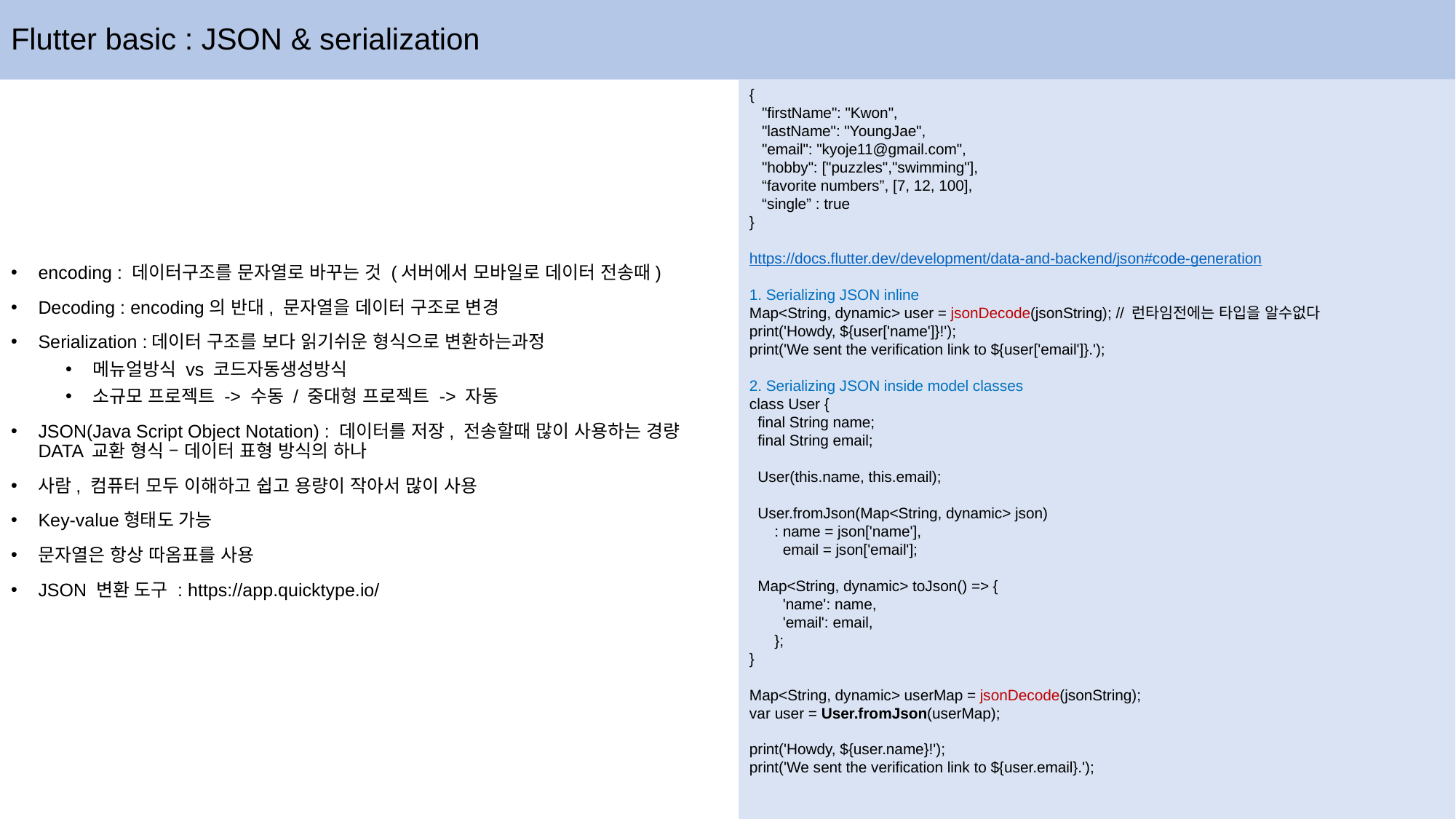

# Flutter basic : JSON & serialization
encoding : 데이터구조를 문자열로 바꾸는 것 (서버에서 모바일로 데이터 전송때)
Decoding : encoding의 반대, 문자열을 데이터 구조로 변경
Serialization :데이터 구조를 보다 읽기쉬운 형식으로 변환하는과정
메뉴얼방식 vs 코드자동생성방식
소규모 프로젝트 -> 수동 / 중대형 프로젝트 -> 자동
JSON(Java Script Object Notation) : 데이터를 저장, 전송할때 많이 사용하는 경량DATA 교환 형식 – 데이터 표형 방식의 하나
사람, 컴퓨터 모두 이해하고 쉽고 용량이 작아서 많이 사용
Key-value형태도 가능
문자열은 항상 따옴표를 사용
JSON 변환 도구 : https://app.quicktype.io/

{
   "firstName": "Kwon",
   "lastName": "YoungJae",
   "email": "kyoje11@gmail.com",
   "hobby": ["puzzles","swimming"],
   “favorite numbers”, [7, 12, 100],
   “single” : true
}

https://docs.flutter.dev/development/data-and-backend/json#code-generation

1. Serializing JSON inline
Map<String, dynamic> user = jsonDecode(jsonString); // 런타임전에는 타입을 알수없다
print('Howdy, ${user['name']}!');
print('We sent the verification link to ${user['email']}.');

2. Serializing JSON inside model classes
class User {
  final String name;
  final String email;

  User(this.name, this.email);

  User.fromJson(Map<String, dynamic> json)
      : name = json['name'],
        email = json['email'];

  Map<String, dynamic> toJson() => {
        'name': name,
        'email': email,
      };
}

Map<String, dynamic> userMap = jsonDecode(jsonString);
var user = User.fromJson(userMap);

print('Howdy, ${user.name}!');
print('We sent the verification link to ${user.email}.');